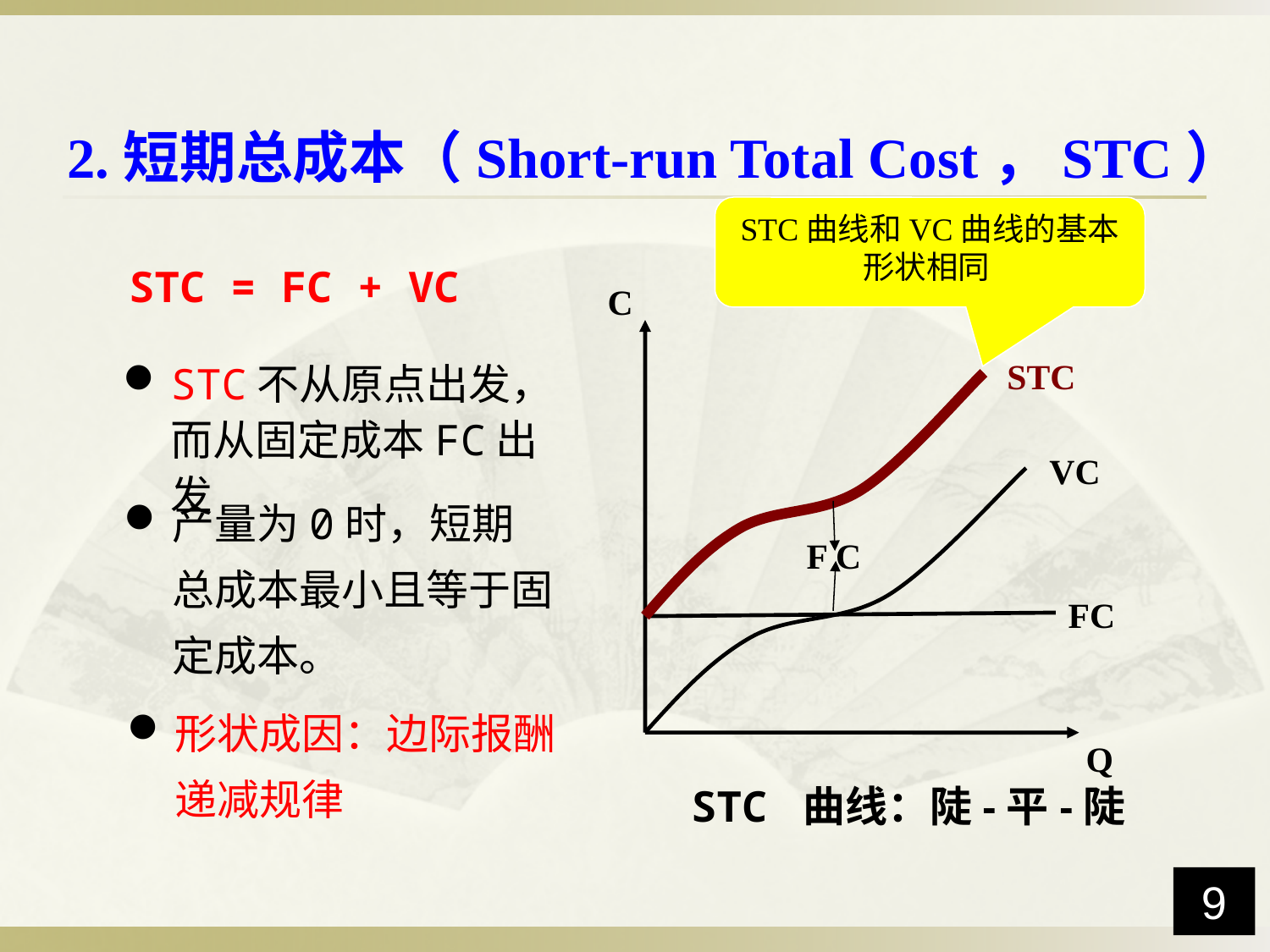

# 2.短期总成本（Short-run Total Cost，STC）
STC曲线和VC曲线的基本形状相同
C

STC

VC

F C

FC

Q

STC 曲线：陡-平-陡
STC = FC + VC
STC不从原点出发，而从固定成本FC出发
产量为0时，短期总成本最小且等于固定成本。
形状成因：边际报酬递减规律
9